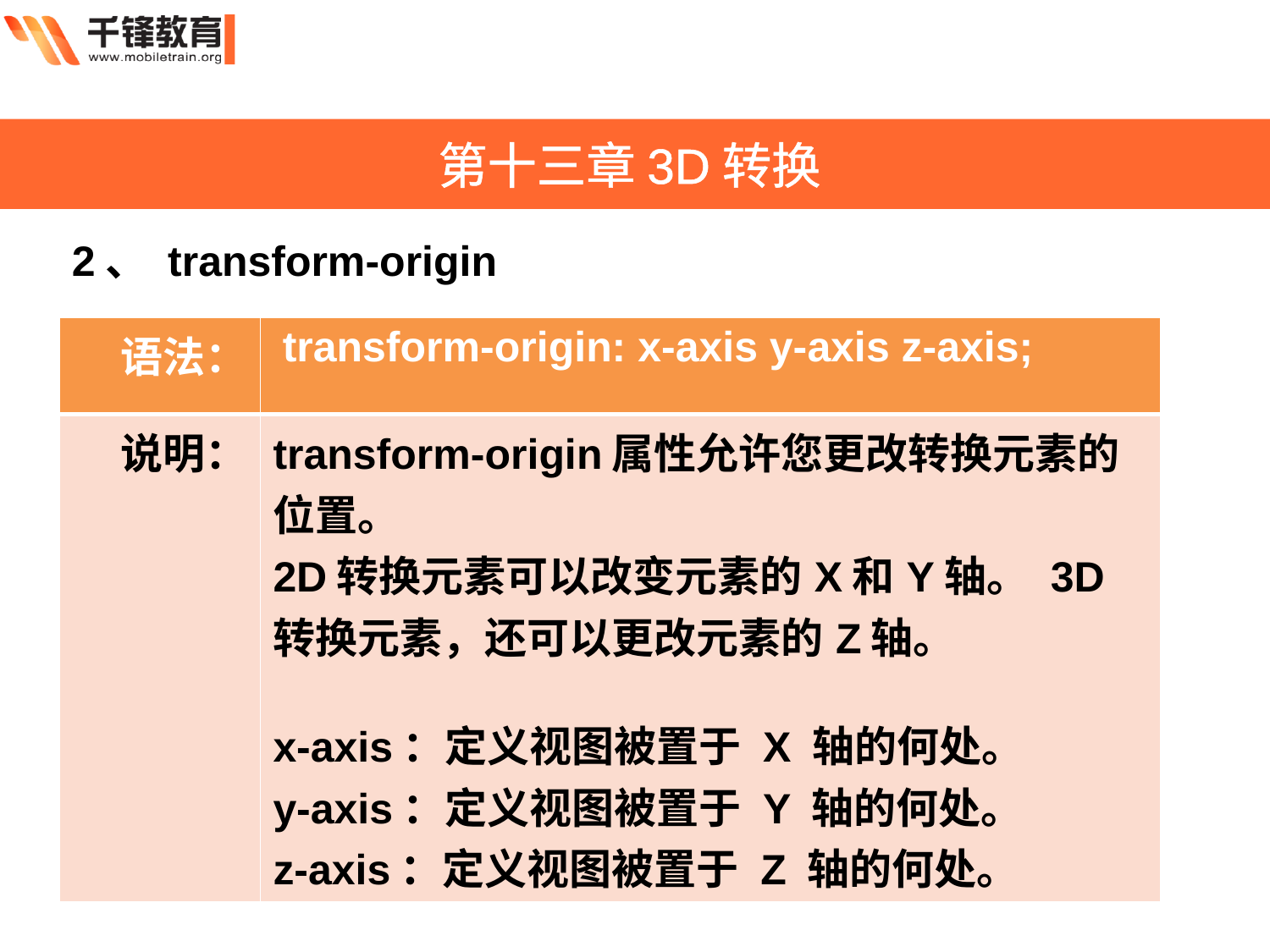

第十三章3D转换
2、 transform-origin
| 语法： | transform-origin: x-axis y-axis z-axis; |
| --- | --- |
| 说明： | transform-origin属性允许您更改转换元素的位置。 2D转换元素可以改变元素的X和Y轴。 3D转换元素，还可以更改元素的Z轴。 x-axis：定义视图被置于 X 轴的何处。 y-axis：定义视图被置于 Y 轴的何处。 z-axis：定义视图被置于 Z 轴的何处。 |